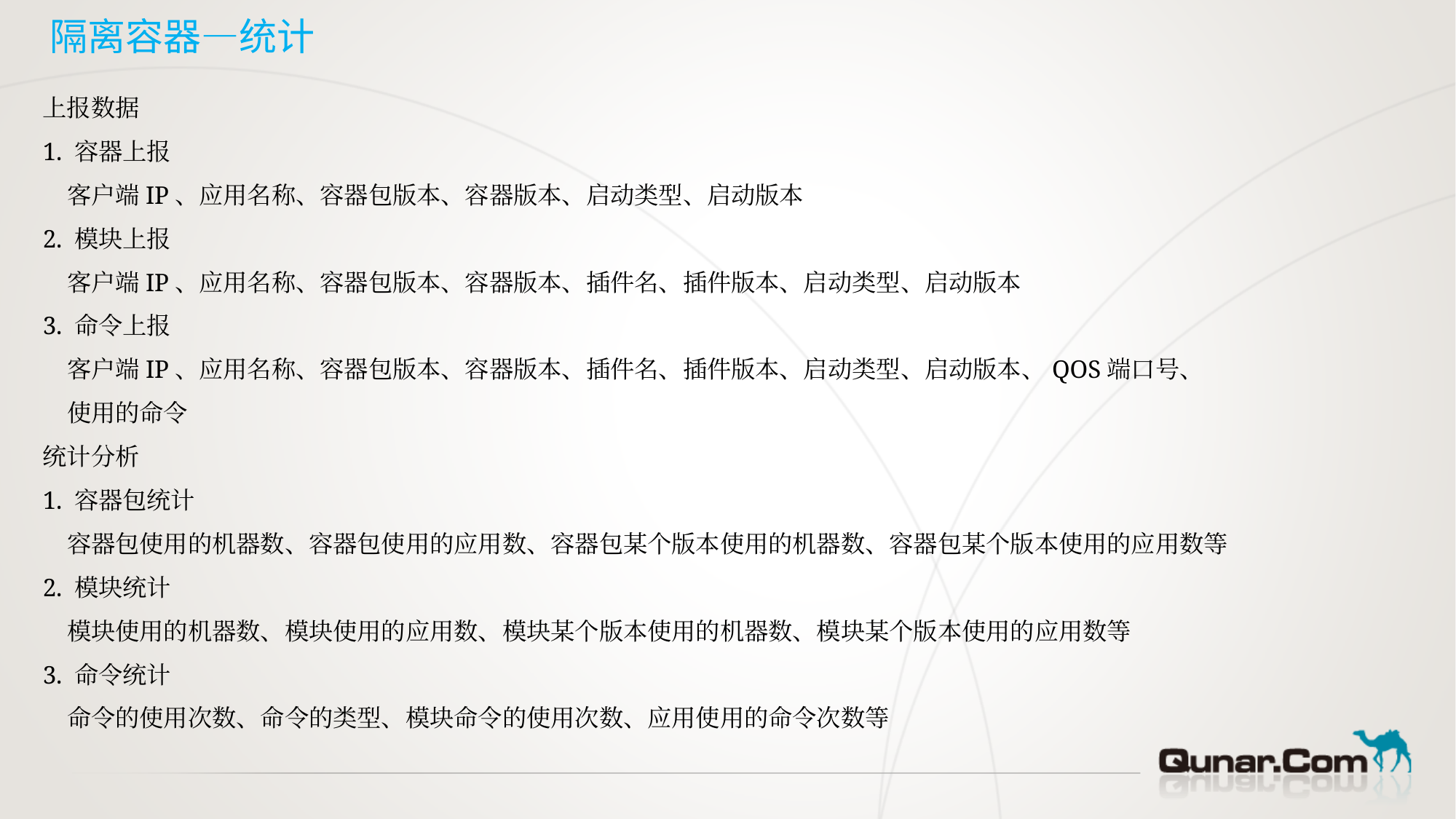

# 隔离容器—统计
上报数据
1. 容器上报
   客户端IP、应用名称、容器包版本、容器版本、启动类型、启动版本
2. 模块上报
   客户端IP、应用名称、容器包版本、容器版本、插件名、插件版本、启动类型、启动版本
3. 命令上报
   客户端IP、应用名称、容器包版本、容器版本、插件名、插件版本、启动类型、启动版本、QOS端口号、
   使用的命令
统计分析
1. 容器包统计
   容器包使用的机器数、容器包使用的应用数、容器包某个版本使用的机器数、容器包某个版本使用的应用数等
2. 模块统计
   模块使用的机器数、模块使用的应用数、模块某个版本使用的机器数、模块某个版本使用的应用数等
3. 命令统计
   命令的使用次数、命令的类型、模块命令的使用次数、应用使用的命令次数等